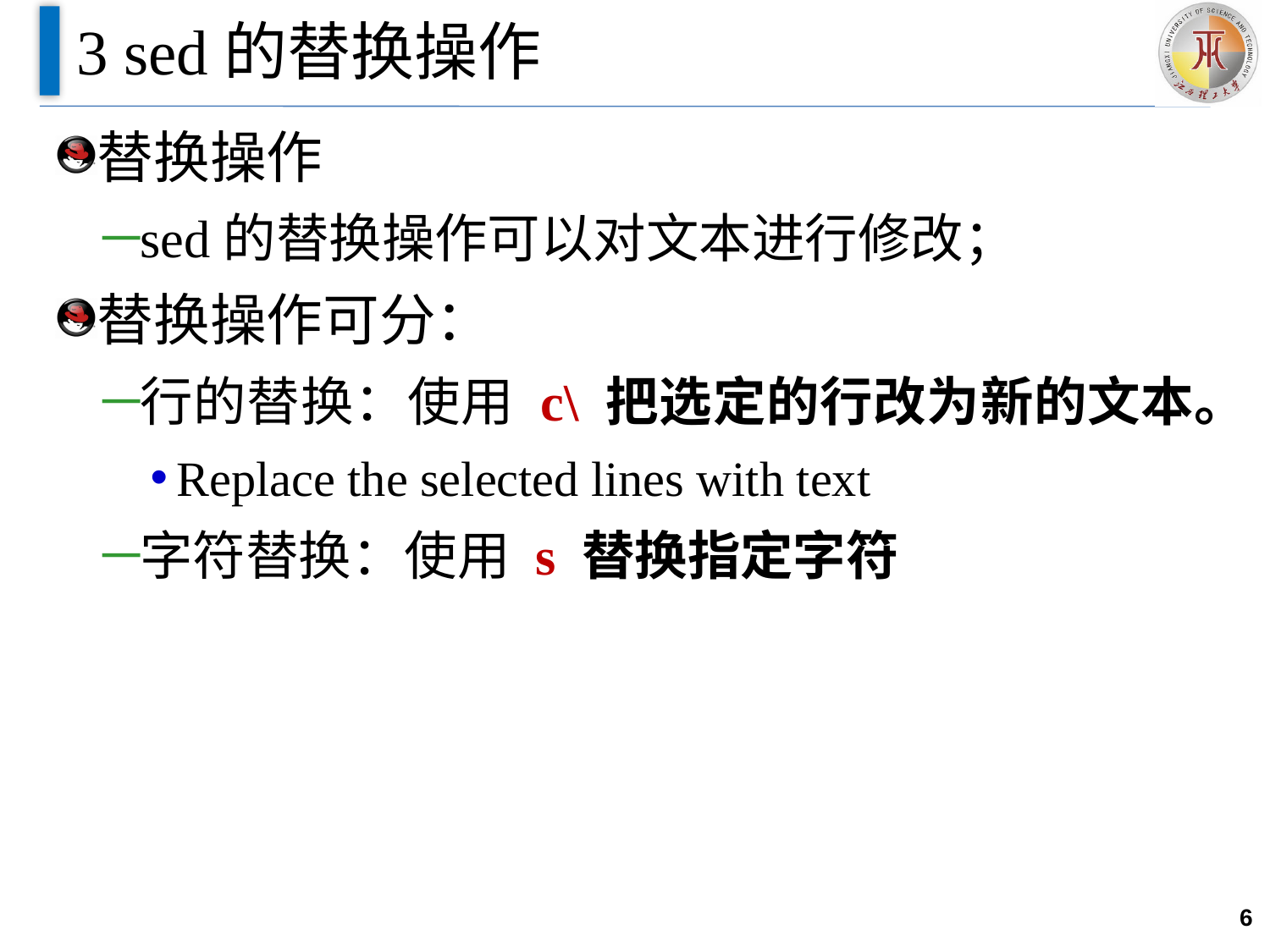

# 3 sed的替换操作
替换操作
sed的替换操作可以对文本进行修改；
替换操作可分：
行的替换：使用 c\ 把选定的行改为新的文本。
Replace the selected lines with text
字符替换：使用 s 替换指定字符

6